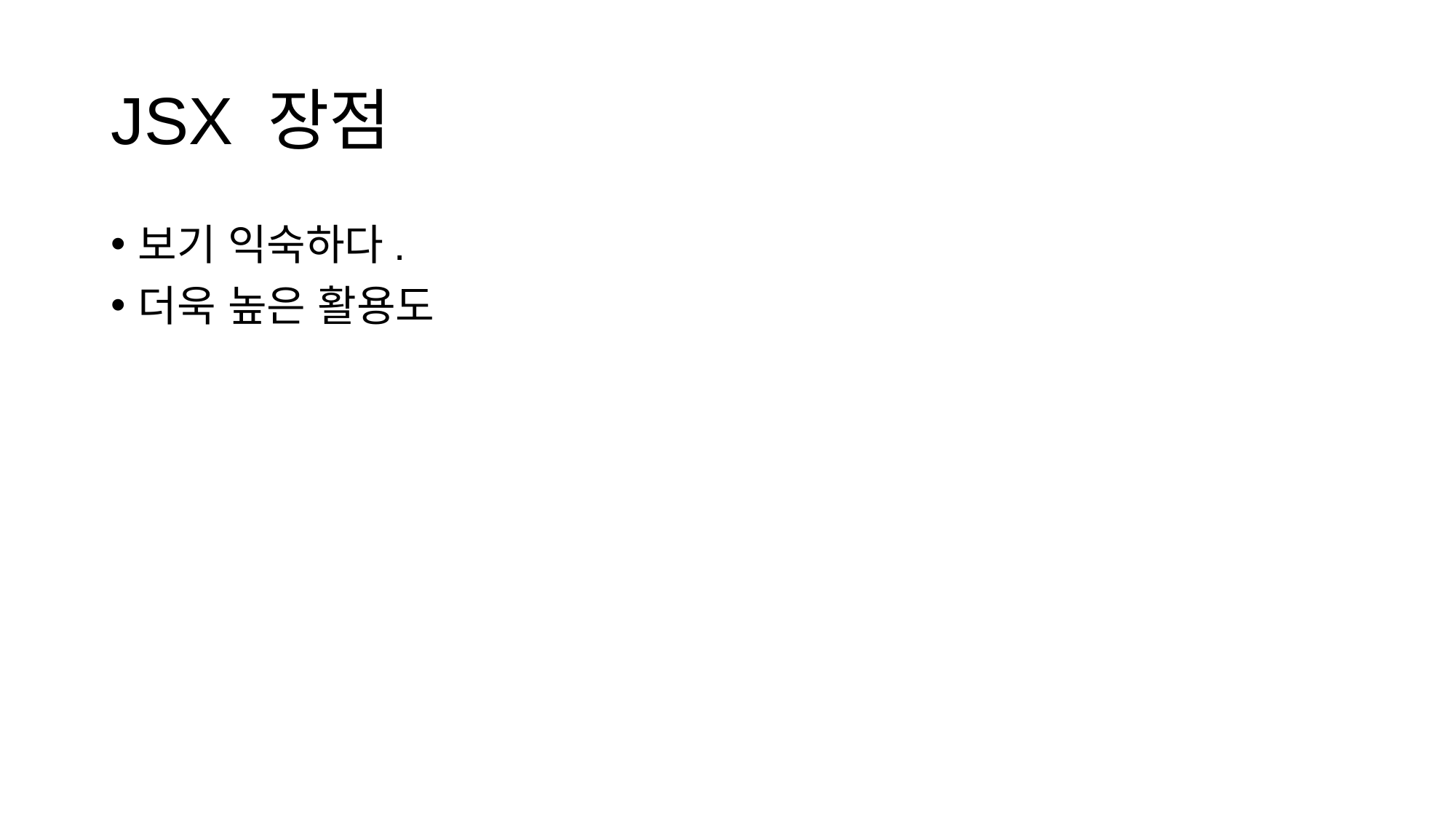

# JSX 장점
보기 익숙하다.
더욱 높은 활용도